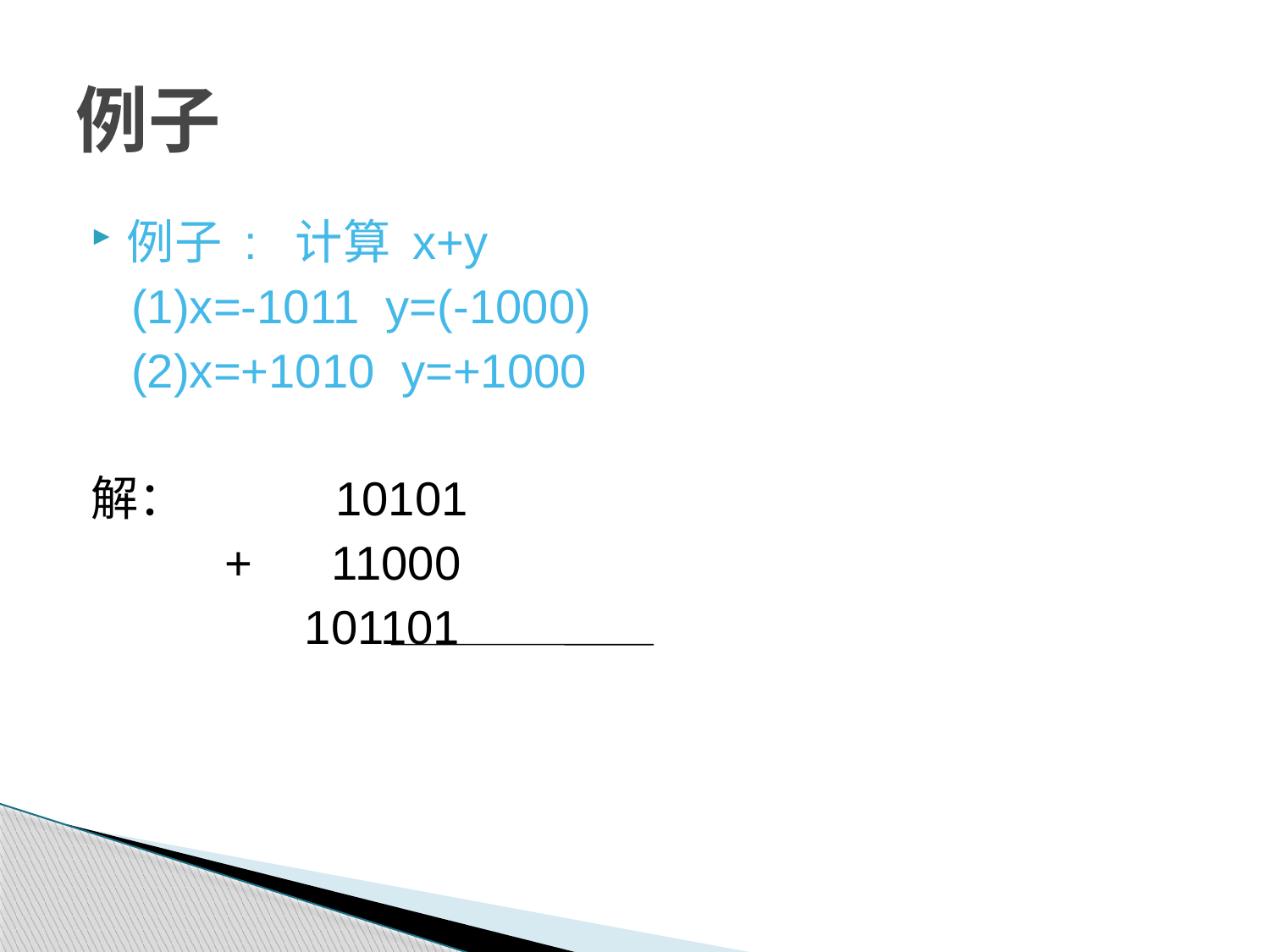

# 例子
例子 :  计算 x+y
   (1)x=-1011  y=(-1000)
   (2)x=+1010  y=+1000

解：             10101
          +      11000
                101101